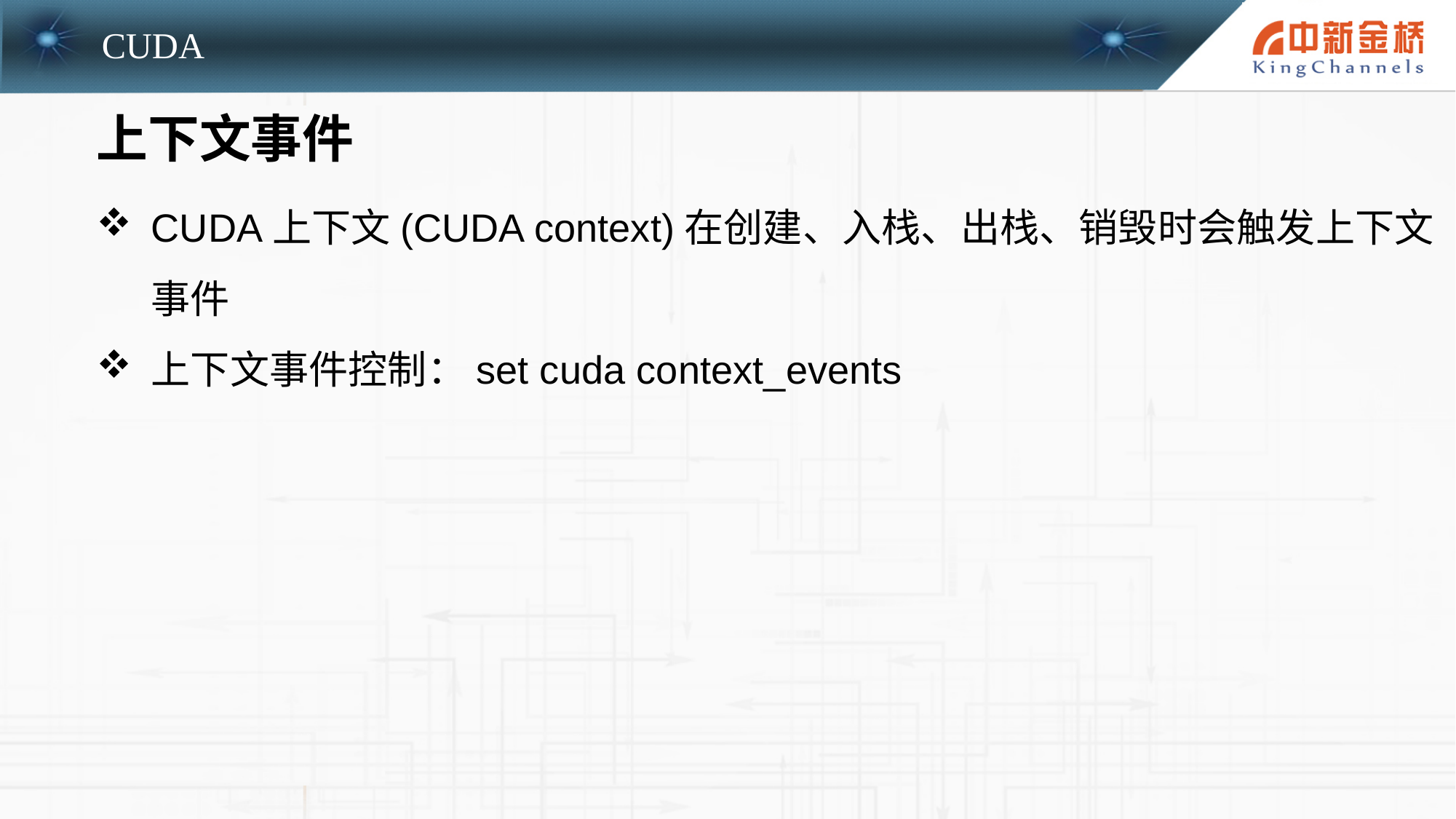

上下文事件
CUDA上下文(CUDA context)在创建、入栈、出栈、销毁时会触发上下文事件
上下文事件控制：set cuda context_events